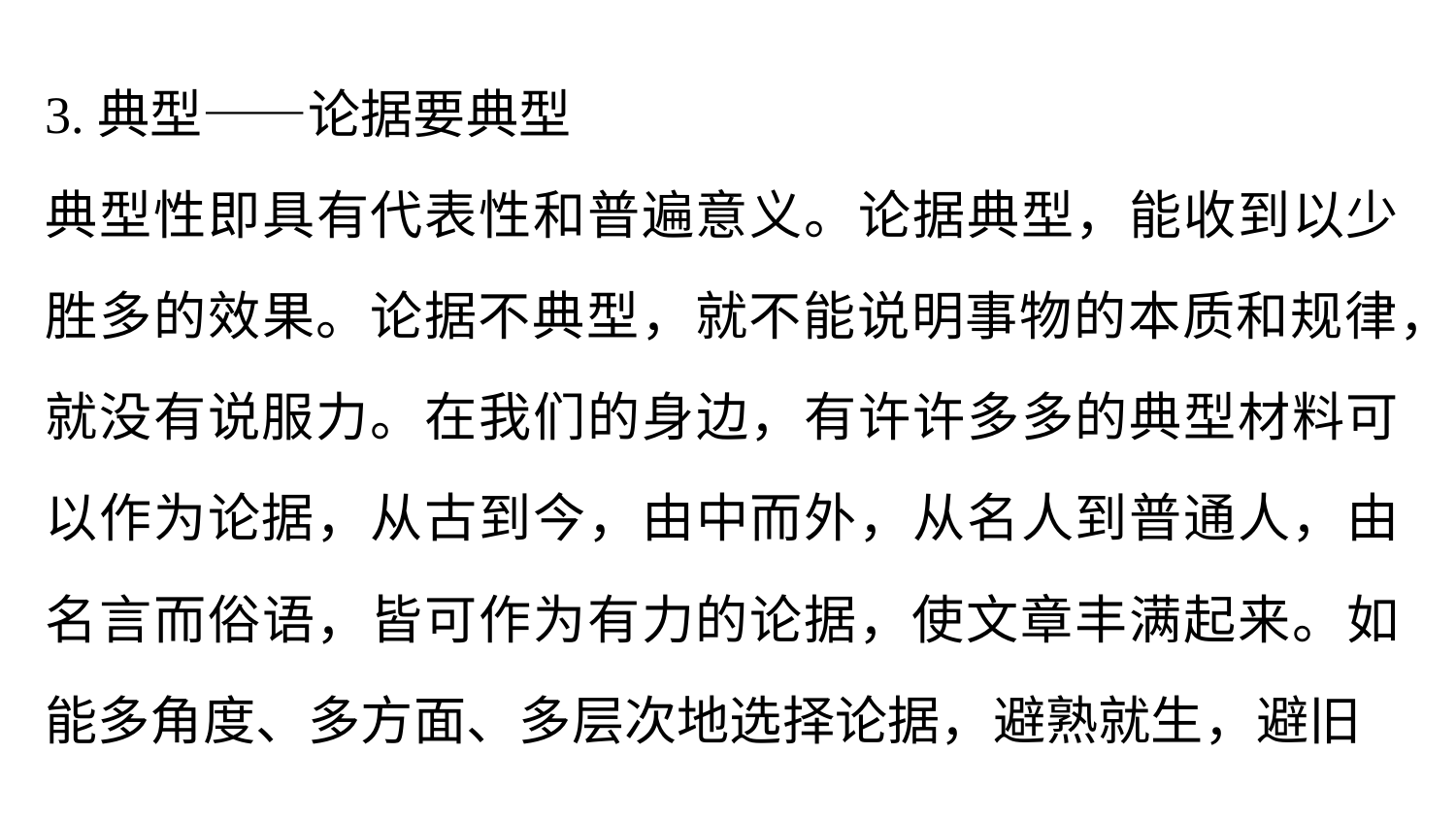

3.典型——论据要典型
典型性即具有代表性和普遍意义。论据典型，能收到以少胜多的效果。论据不典型，就不能说明事物的本质和规律，就没有说服力。在我们的身边，有许许多多的典型材料可以作为论据，从古到今，由中而外，从名人到普通人，由名言而俗语，皆可作为有力的论据，使文章丰满起来。如能多角度、多方面、多层次地选择论据，避熟就生，避旧